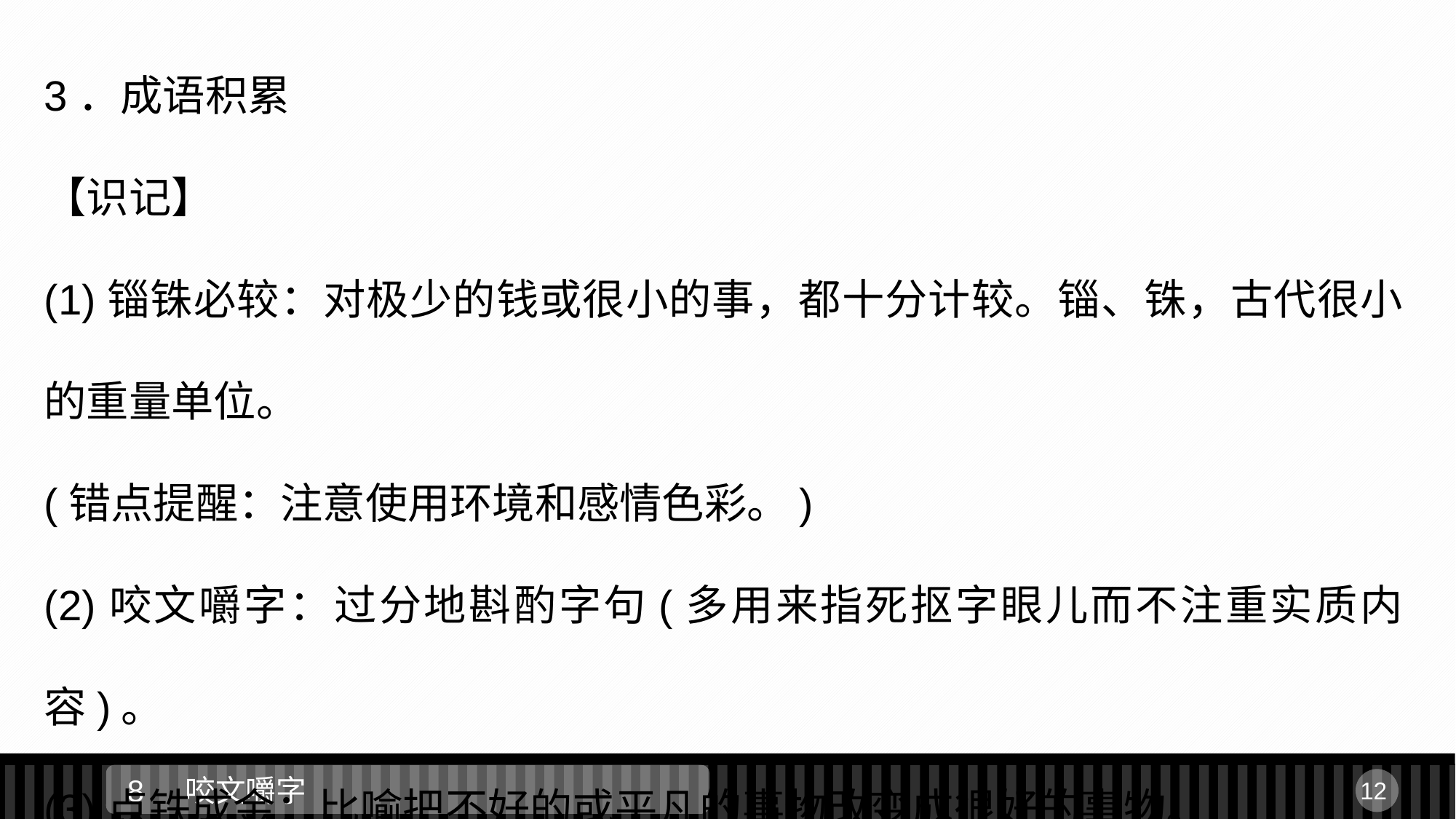

3．成语积累
【识记】
(1)锱铢必较：对极少的钱或很小的事，都十分计较。锱、铢，古代很小的重量单位。
(错点提醒：注意使用环境和感情色彩。)
(2)咬文嚼字：过分地斟酌字句(多用来指死抠字眼儿而不注重实质内容)。
(3)点铁成金：比喻把不好的或平凡的事物改变成很好的事物。